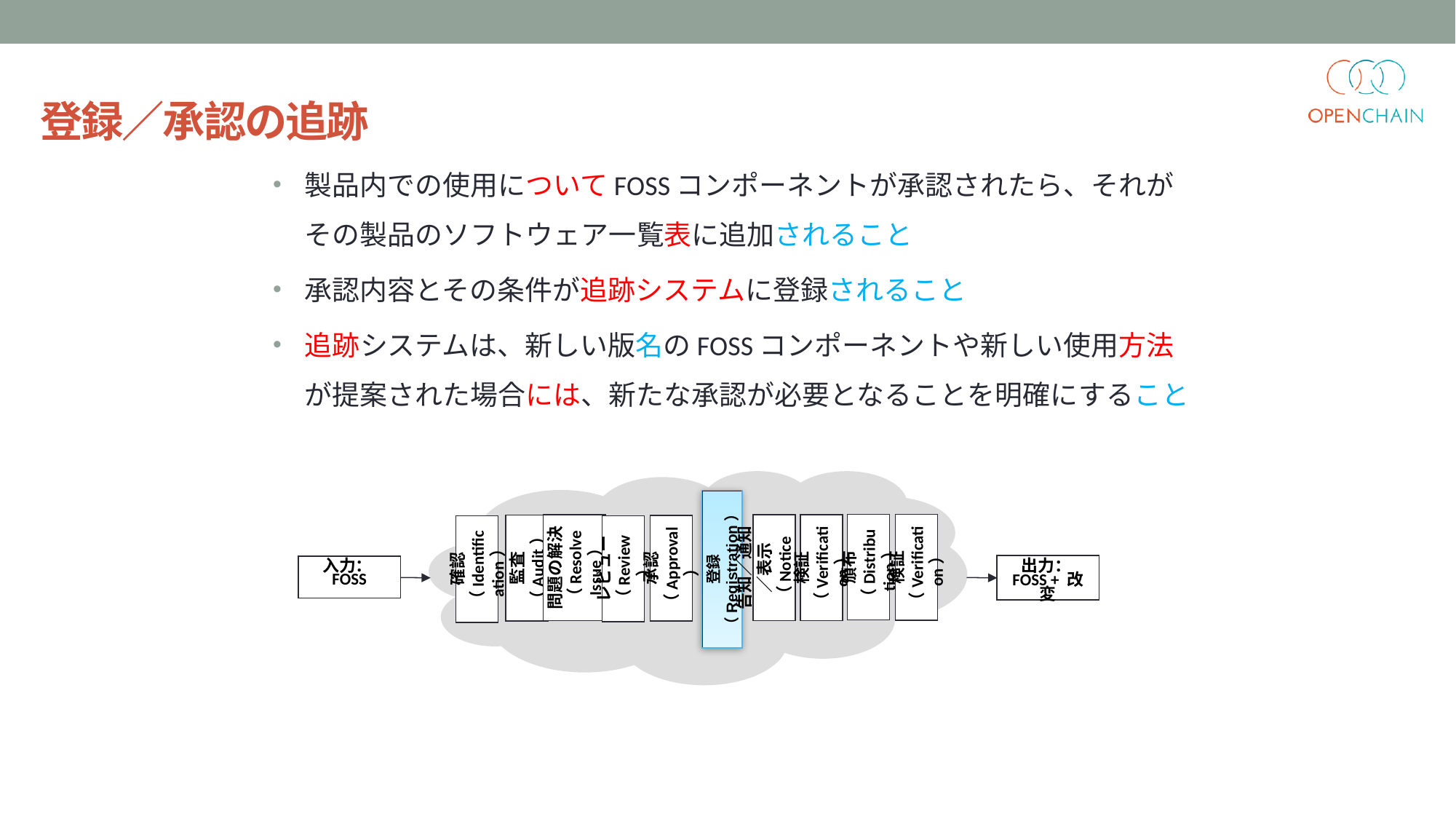

登録／承認の追跡
製品内での使用についてFOSSコンポーネントが承認されたら、それがその製品のソフトウェア一覧表に追加されること
承認内容とその条件が追跡システムに登録されること
追跡システムは、新しい版名のFOSSコンポーネントや新しい使用方法が提案された場合には、新たな承認が必要となることを明確にすること

登録（Registration）
頒布（Distribution）
検証（Verification）
問題の解決（Resolve Issue）
告知／通知／表示（Notice）
検証（Verification）
監査（Audit）
承認（Approval）
確認（Identification）
レビュー（Review）
入力：
FOSS
出力：
FOSS + 改変